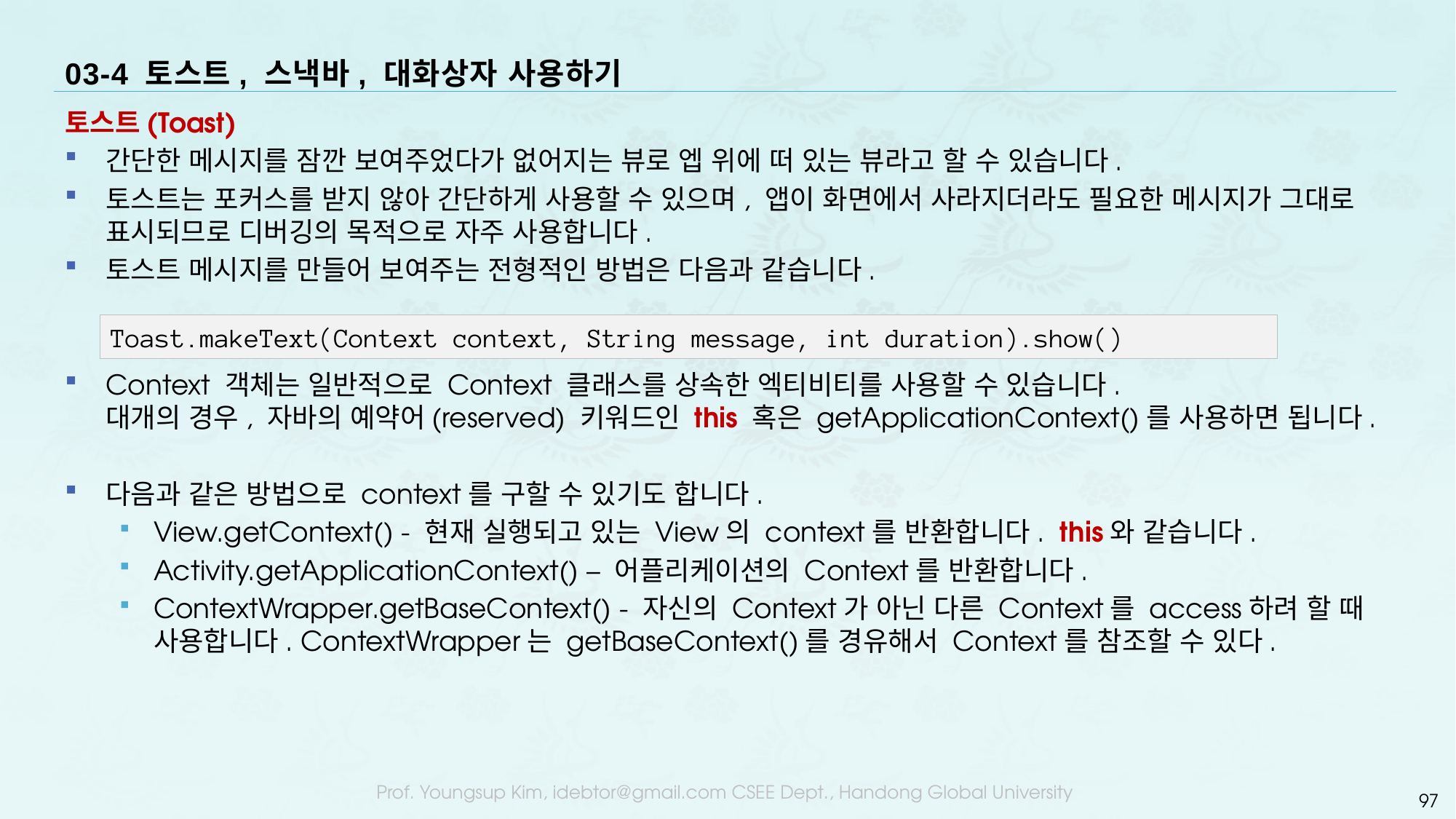

# 03-4 토스트, 스낵바, 대화상자 사용하기
토스트(Toast)
간단한 메시지를 잠깐 보여주었다가 없어지는 뷰로 엡 위에 떠 있는 뷰라고 할 수 있습니다.
토스트는 포커스를 받지 않아 간단하게 사용할 수 있으며, 앱이 화면에서 사라지더라도 필요한 메시지가 그대로 표시되므로 디버깅의 목적으로 자주 사용합니다.
토스트 메시지를 만들어 보여주는 전형적인 방법은 다음과 같습니다.

Context 객체는 일반적으로 Context 클래스를 상속한 엑티비티를 사용할 수 있습니다.
대개의 경우, 자바의 예약어(reserved) 키워드인 this 혹은 getApplicationContext()를 사용하면 됩니다.

다음과 같은 방법으로 context를 구할 수 있기도 합니다.
View.getContext() - 현재 실행되고 있는 View의 context를 반환합니다.  this와 같습니다.
Activity.getApplicationContext() – 어플리케이션의 Context를 반환합니다.
ContextWrapper.getBaseContext() - 자신의 Context가 아닌 다른 Context를 access하려 할 때 사용합니다. ContextWrapper는 getBaseContext()를 경유해서 Context를 참조할 수 있다.
Toast.makeText(Context context, String message, int duration).show()
97